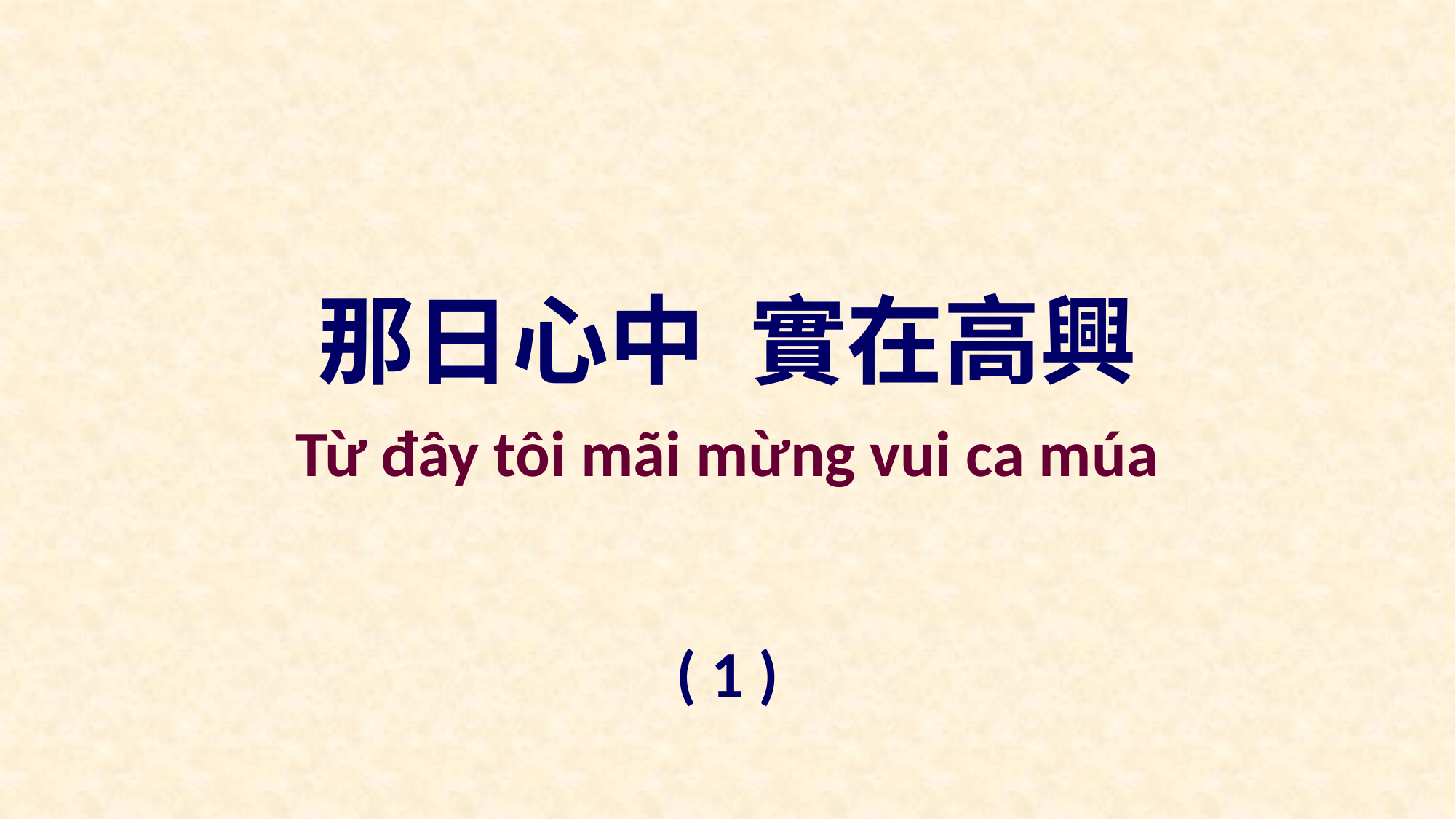

那日心中  實在高興
Từ đây tôi mãi mừng vui ca múa
( 1 )